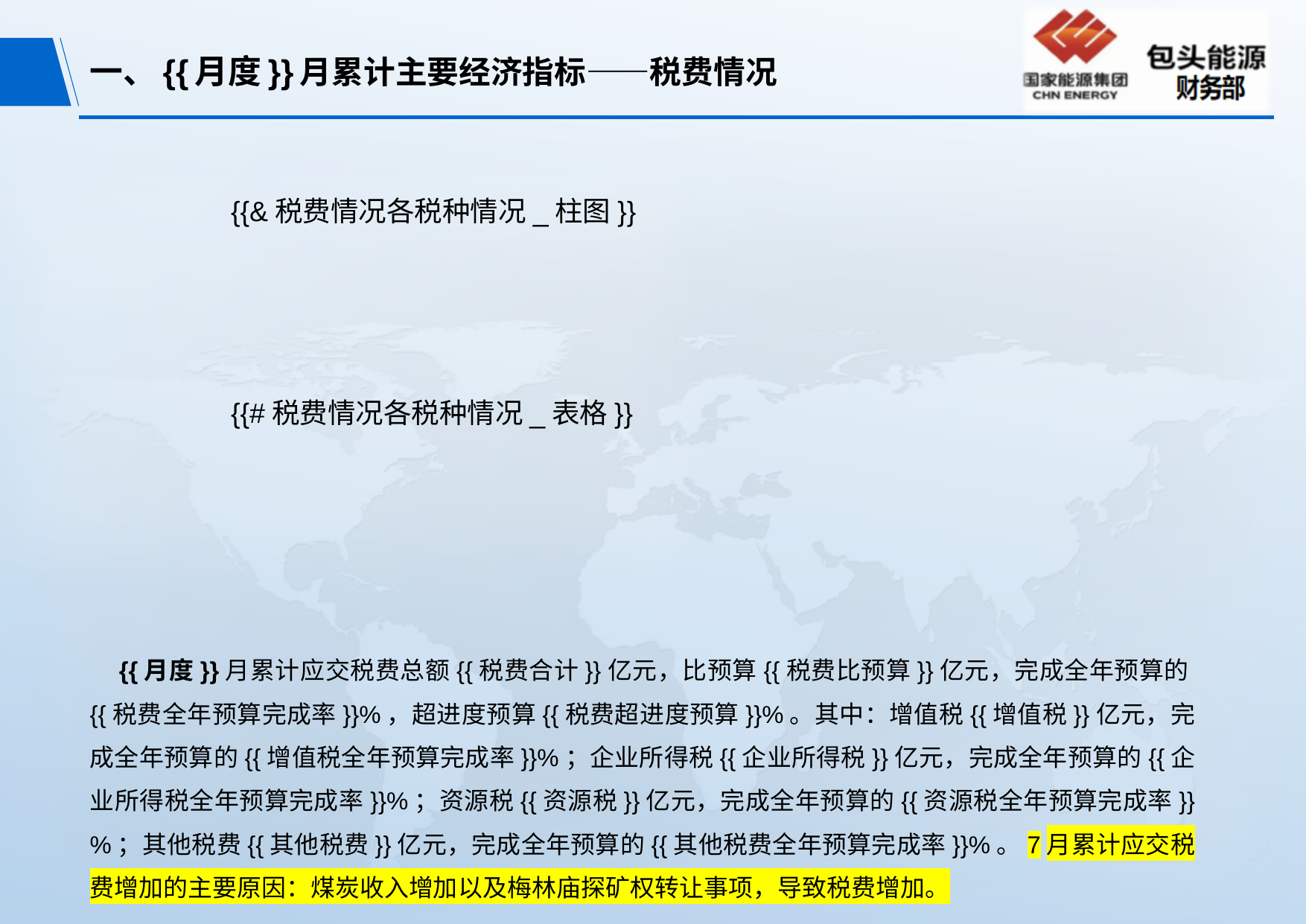

# 一、{{月度}}月累计主要经济指标——税费情况
{{&税费情况各税种情况_柱图}}
{{#税费情况各税种情况_表格}}
    {{月度}}月累计应交税费总额{{税费合计}}亿元，比预算{{税费比预算}}亿元，完成全年预算的{{税费全年预算完成率}}%，超进度预算{{税费超进度预算}}%。其中：增值税{{增值税}}亿元，完成全年预算的{{增值税全年预算完成率}}%；企业所得税{{企业所得税}}亿元，完成全年预算的{{企业所得税全年预算完成率}}%；资源税{{资源税}}亿元，完成全年预算的{{资源税全年预算完成率}}%；其他税费{{其他税费}}亿元，完成全年预算的{{其他税费全年预算完成率}}%。7月累计应交税费增加的主要原因：煤炭收入增加以及梅林庙探矿权转让事项，导致税费增加。
26